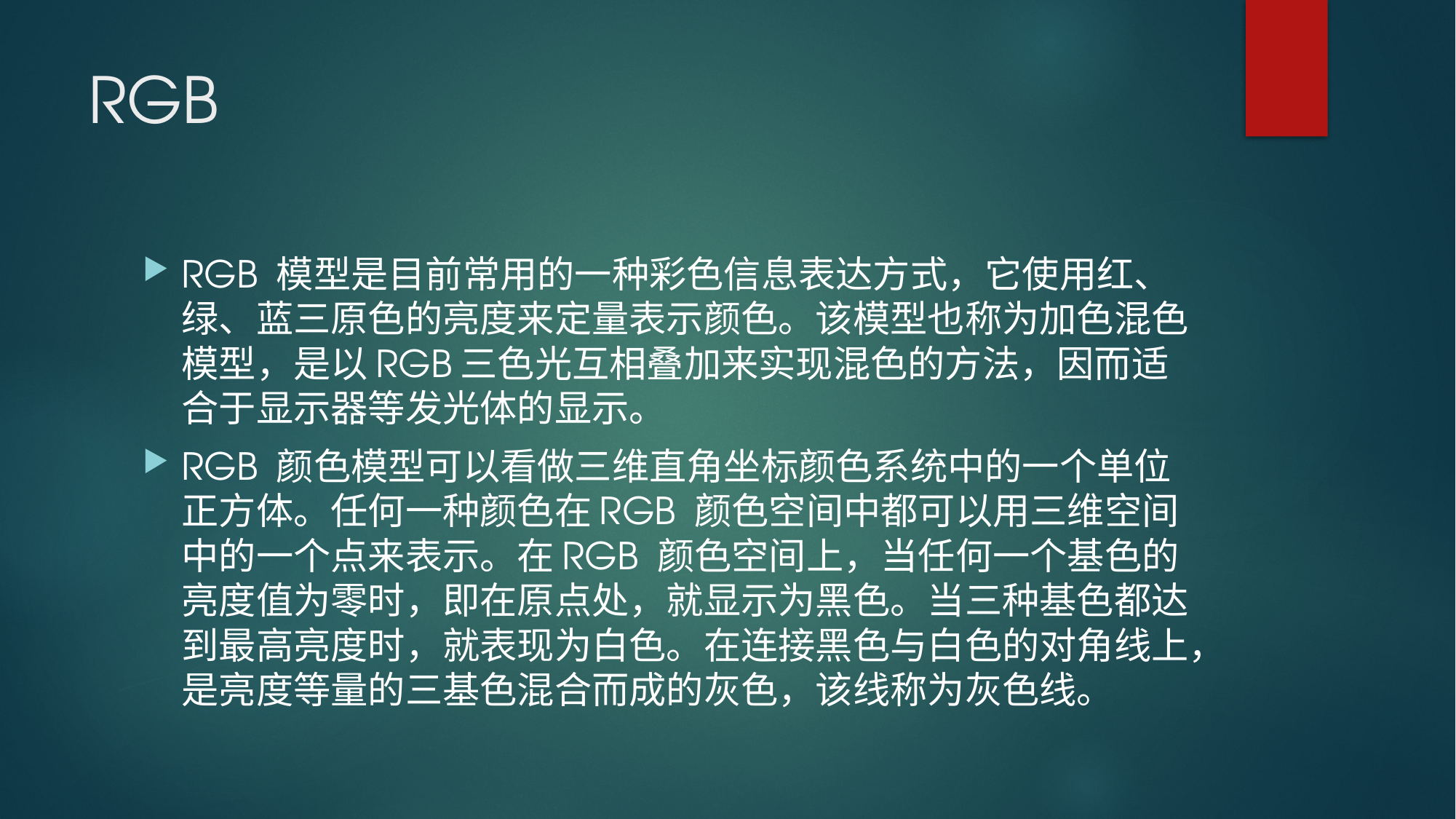

# RGB
RGB 模型是目前常用的一种彩色信息表达方式，它使用红、绿、蓝三原色的亮度来定量表示颜色。该模型也称为加色混色模型，是以RGB三色光互相叠加来实现混色的方法，因而适合于显示器等发光体的显示。
RGB 颜色模型可以看做三维直角坐标颜色系统中的一个单位正方体。任何一种颜色在RGB 颜色空间中都可以用三维空间中的一个点来表示。在RGB 颜色空间上，当任何一个基色的亮度值为零时，即在原点处，就显示为黑色。当三种基色都达到最高亮度时，就表现为白色。在连接黑色与白色的对角线上，是亮度等量的三基色混合而成的灰色，该线称为灰色线。